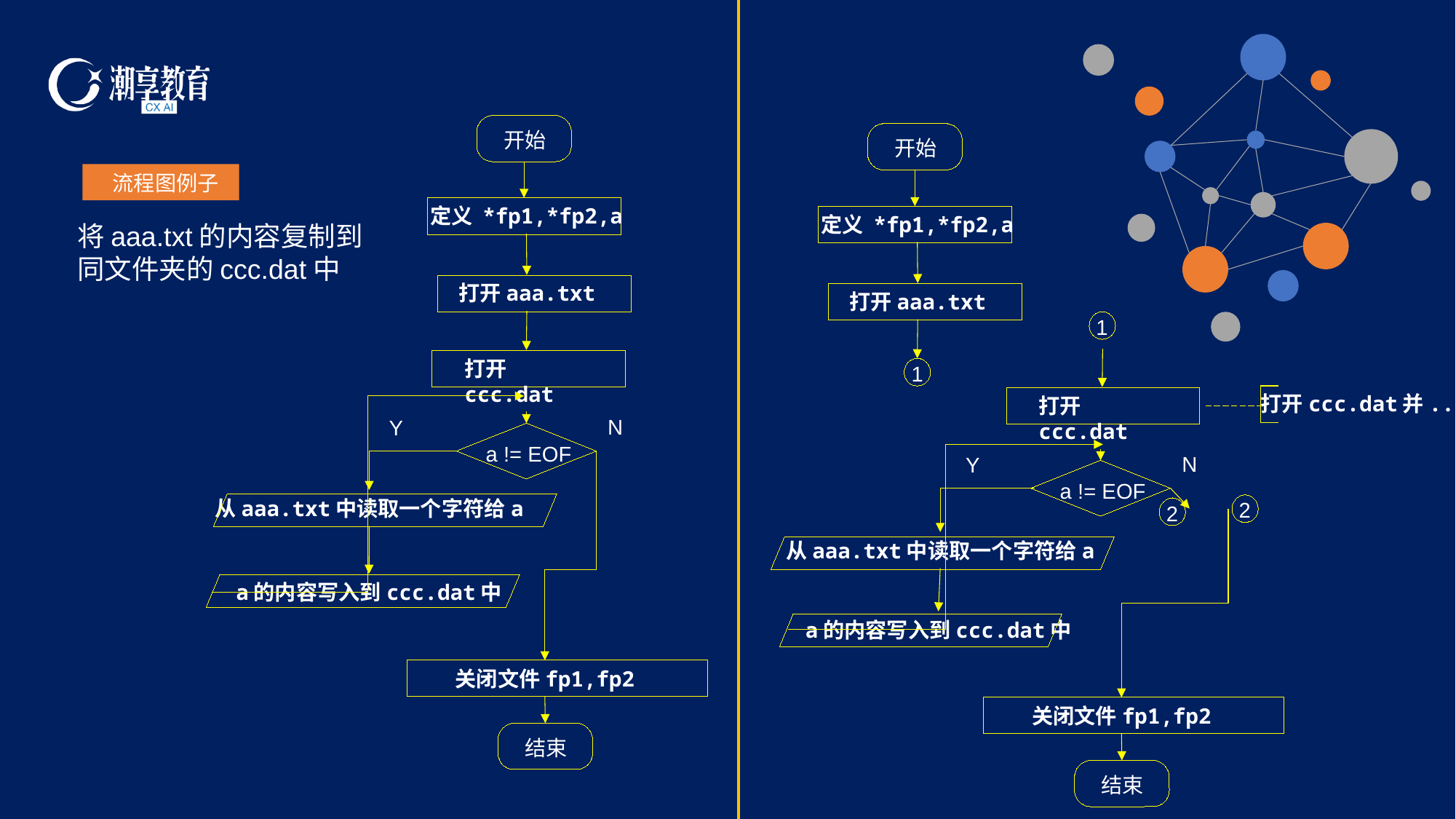

开始

开始
   流程图例子
定义 *fp1,*fp2,a

定义 *fp1,*fp2,a

将aaa.txt的内容复制到同文件夹的ccc.dat中
打开aaa.txt

打开aaa.txt

1

打开ccc.dat

1

打开ccc.dat并...

打开ccc.dat

N
Y

a != EOF
N
Y

a != EOF
从aaa.txt中读取一个字符给a
2

2

从aaa.txt中读取一个字符给a

a的内容写入到ccc.dat中

a的内容写入到ccc.dat中

关闭文件fp1,fp2

关闭文件fp1,fp2

结束

结束